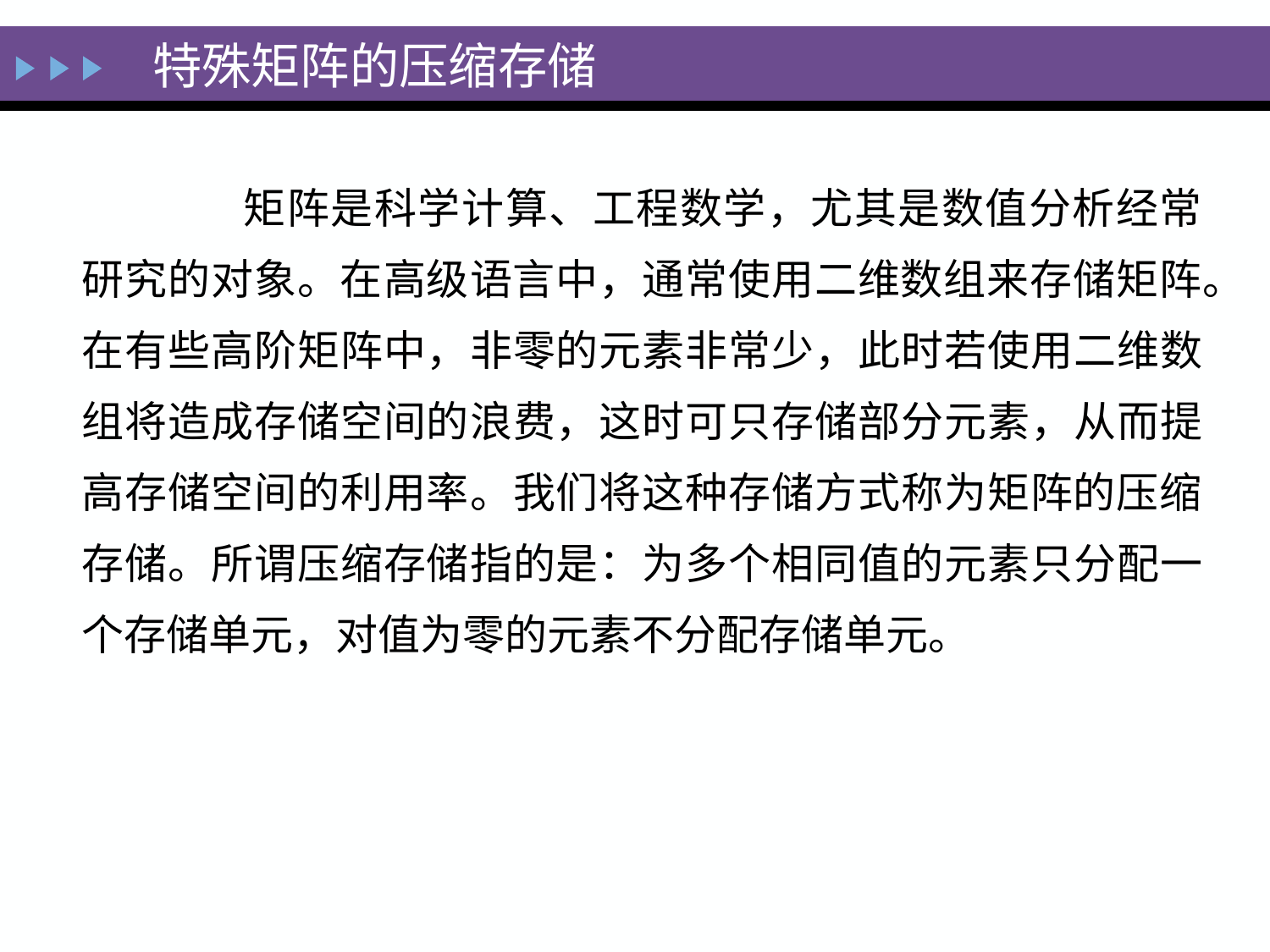

# 特殊矩阵的压缩存储
       矩阵是科学计算、工程数学，尤其是数值分析经常研究的对象。在高级语言中，通常使用二维数组来存储矩阵。在有些高阶矩阵中，非零的元素非常少，此时若使用二维数组将造成存储空间的浪费，这时可只存储部分元素，从而提高存储空间的利用率。我们将这种存储方式称为矩阵的压缩存储。所谓压缩存储指的是：为多个相同值的元素只分配一个存储单元，对值为零的元素不分配存储单元。